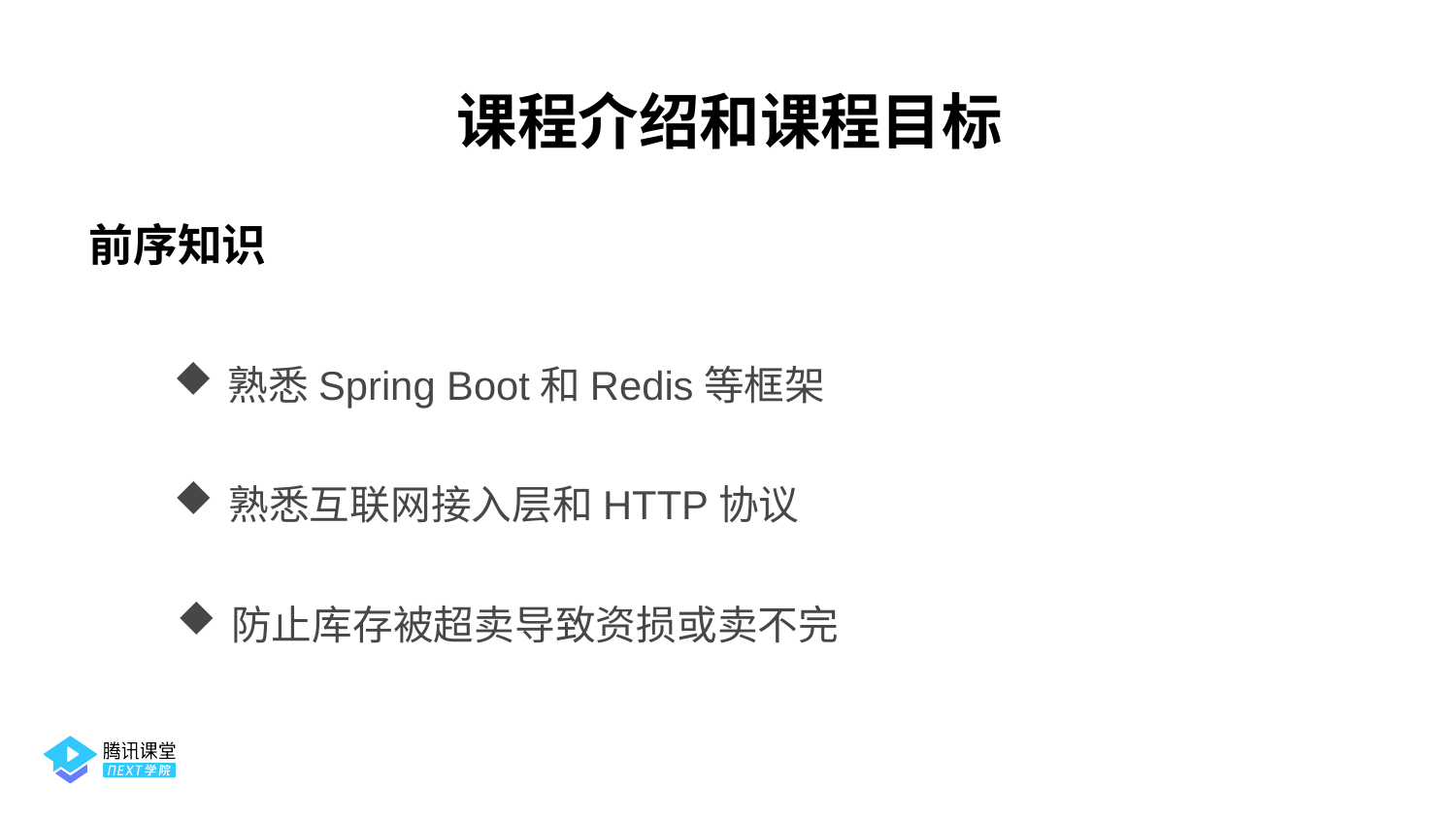

课程介绍和课程目标
前序知识
熟悉Spring Boot和Redis等框架
熟悉互联网接入层和HTTP协议
防止库存被超卖导致资损或卖不完